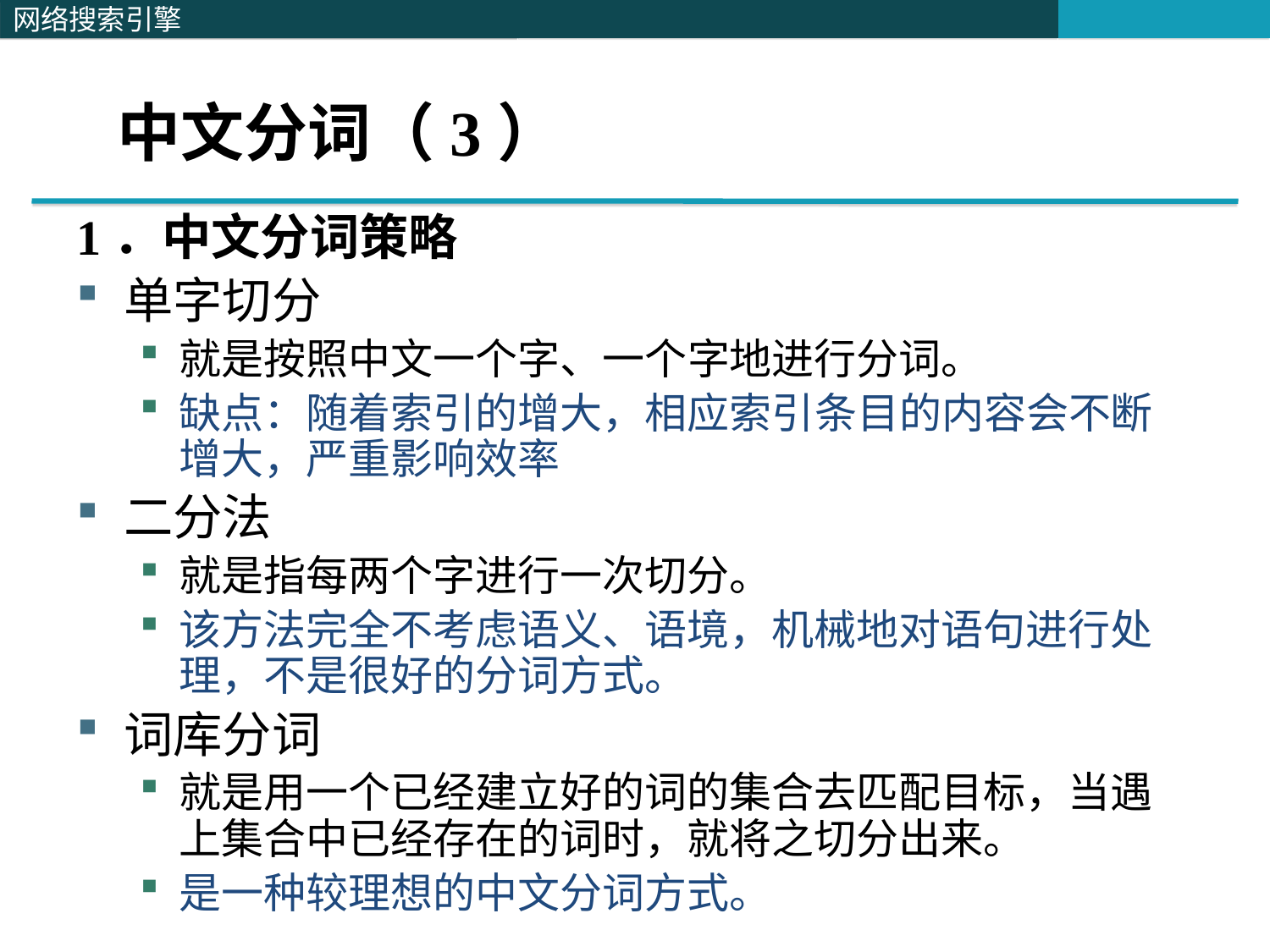

# 中文分词（3）
1．中文分词策略
单字切分
就是按照中文一个字、一个字地进行分词。
缺点：随着索引的增大，相应索引条目的内容会不断增大，严重影响效率
二分法
就是指每两个字进行一次切分。
该方法完全不考虑语义、语境，机械地对语句进行处理，不是很好的分词方式。
词库分词
就是用一个已经建立好的词的集合去匹配目标，当遇上集合中已经存在的词时，就将之切分出来。
是一种较理想的中文分词方式。